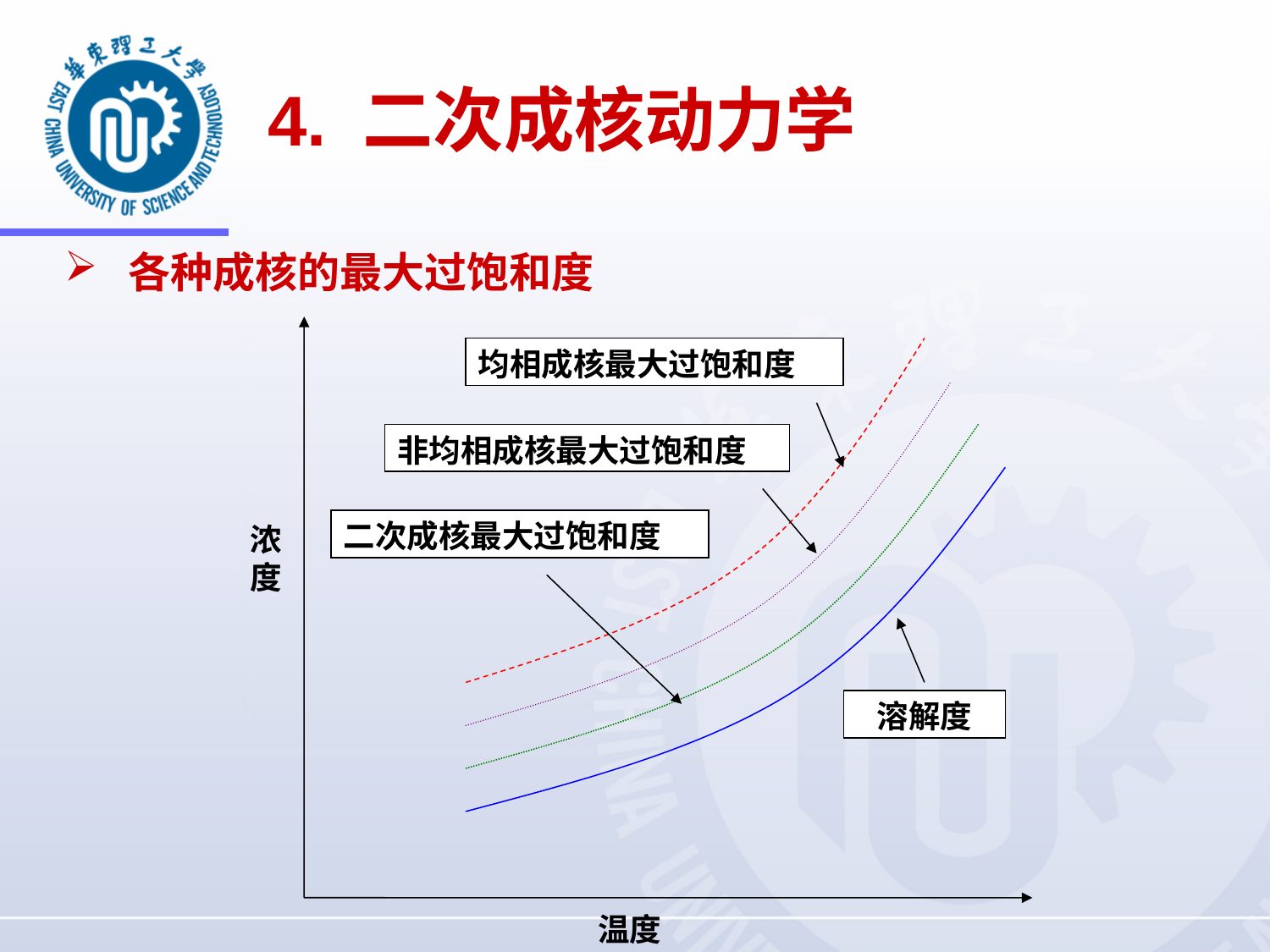

4. 二次成核动力学
# 各种成核的最大过饱和度

均相成核最大过饱和度

非均相成核最大过饱和度

二次成核最大过饱和度

溶解度

浓度
温度